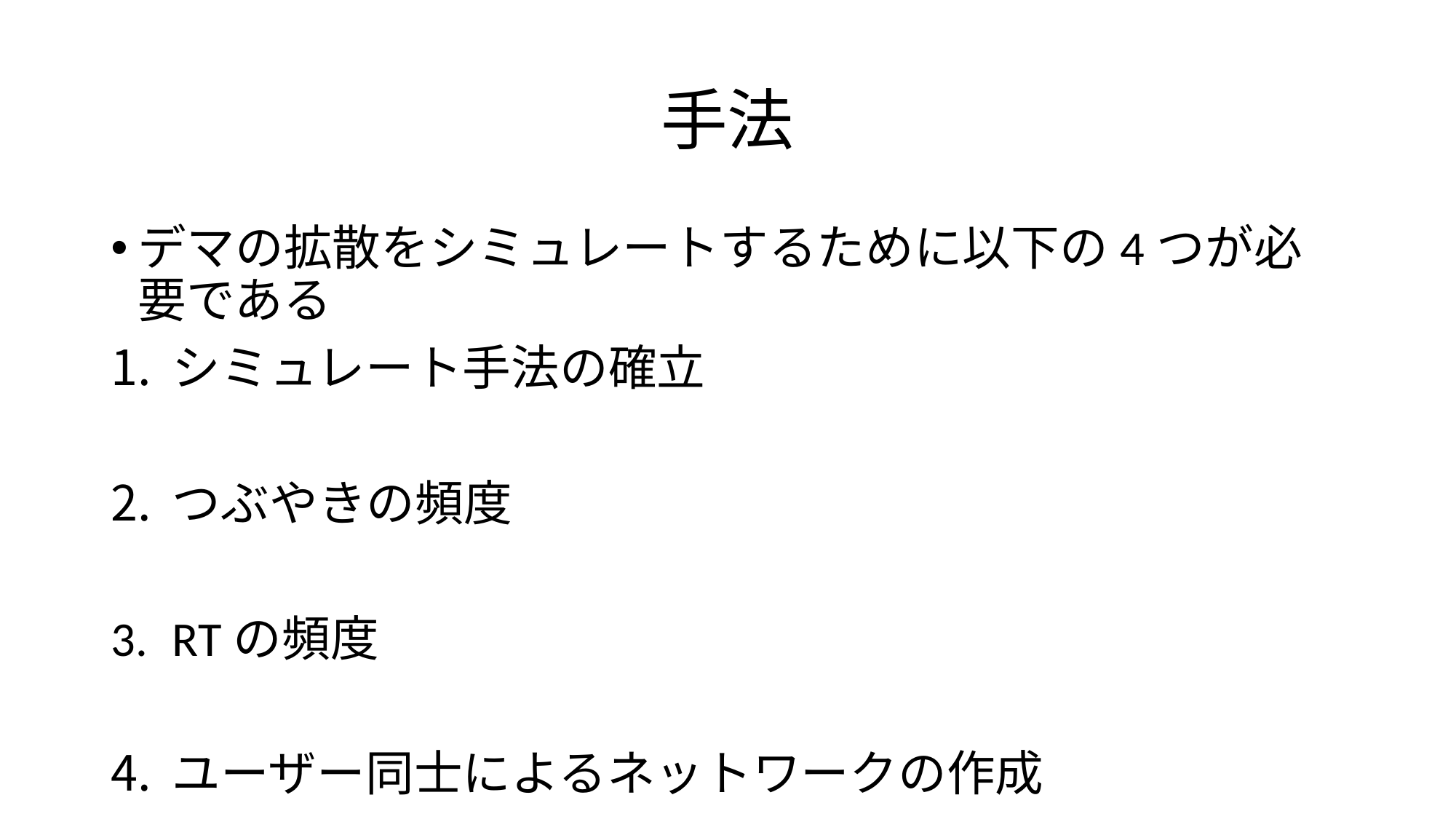

# 手法
デマの拡散をシミュレートするために以下の4つが必要である
シミュレート手法の確立

つぶやきの頻度

RTの頻度

ユーザー同士によるネットワークの作成